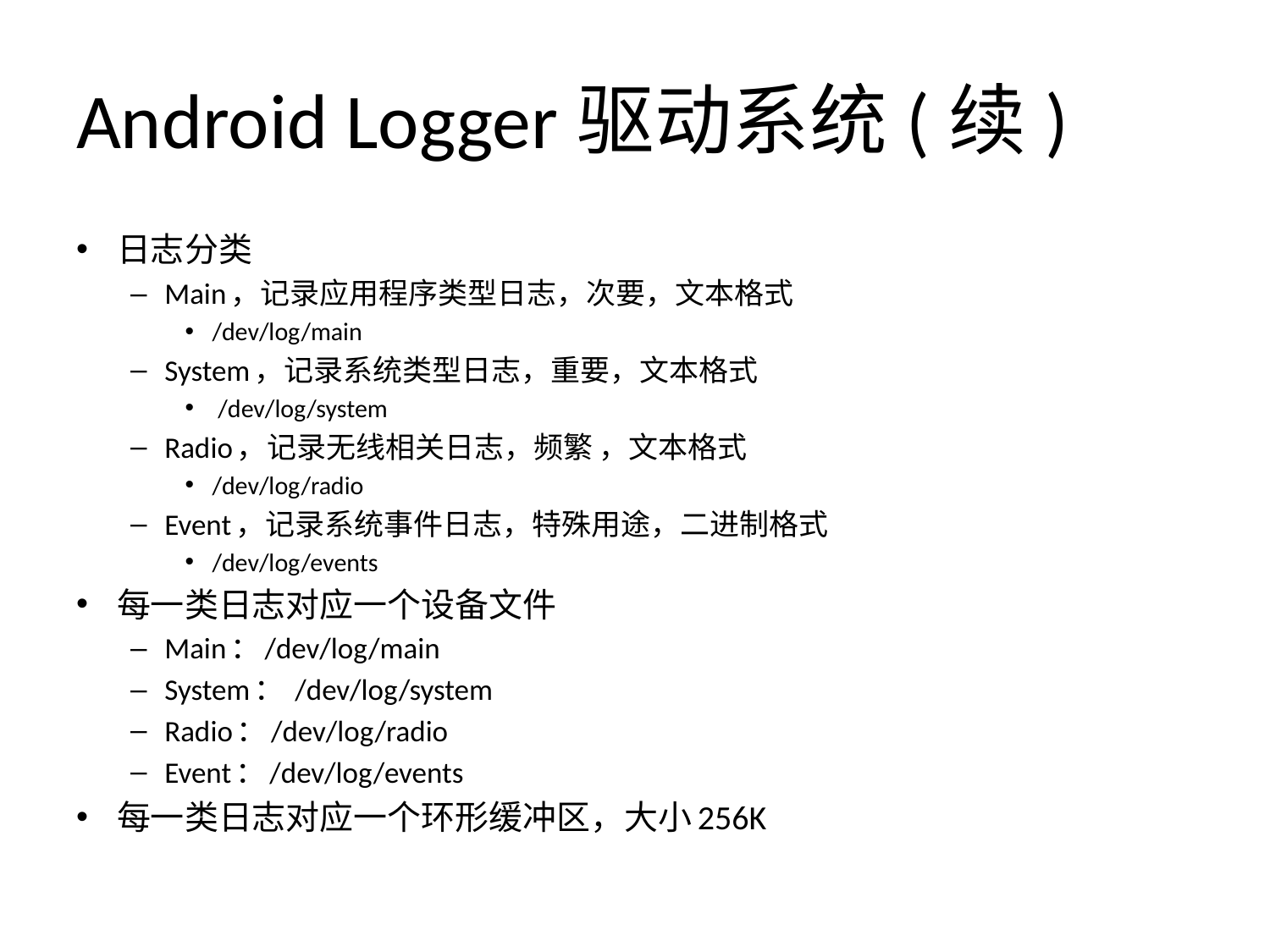

# Android Logger驱动系统(续)
日志分类
Main，记录应用程序类型日志，次要，文本格式
/dev/log/main
System，记录系统类型日志，重要，文本格式
 /dev/log/system
Radio，记录无线相关日志，频繁 ，文本格式
/dev/log/radio
Event，记录系统事件日志，特殊用途，二进制格式
/dev/log/events
每一类日志对应一个设备文件
Main：/dev/log/main
System： /dev/log/system
Radio：/dev/log/radio
Event：/dev/log/events
每一类日志对应一个环形缓冲区，大小256K